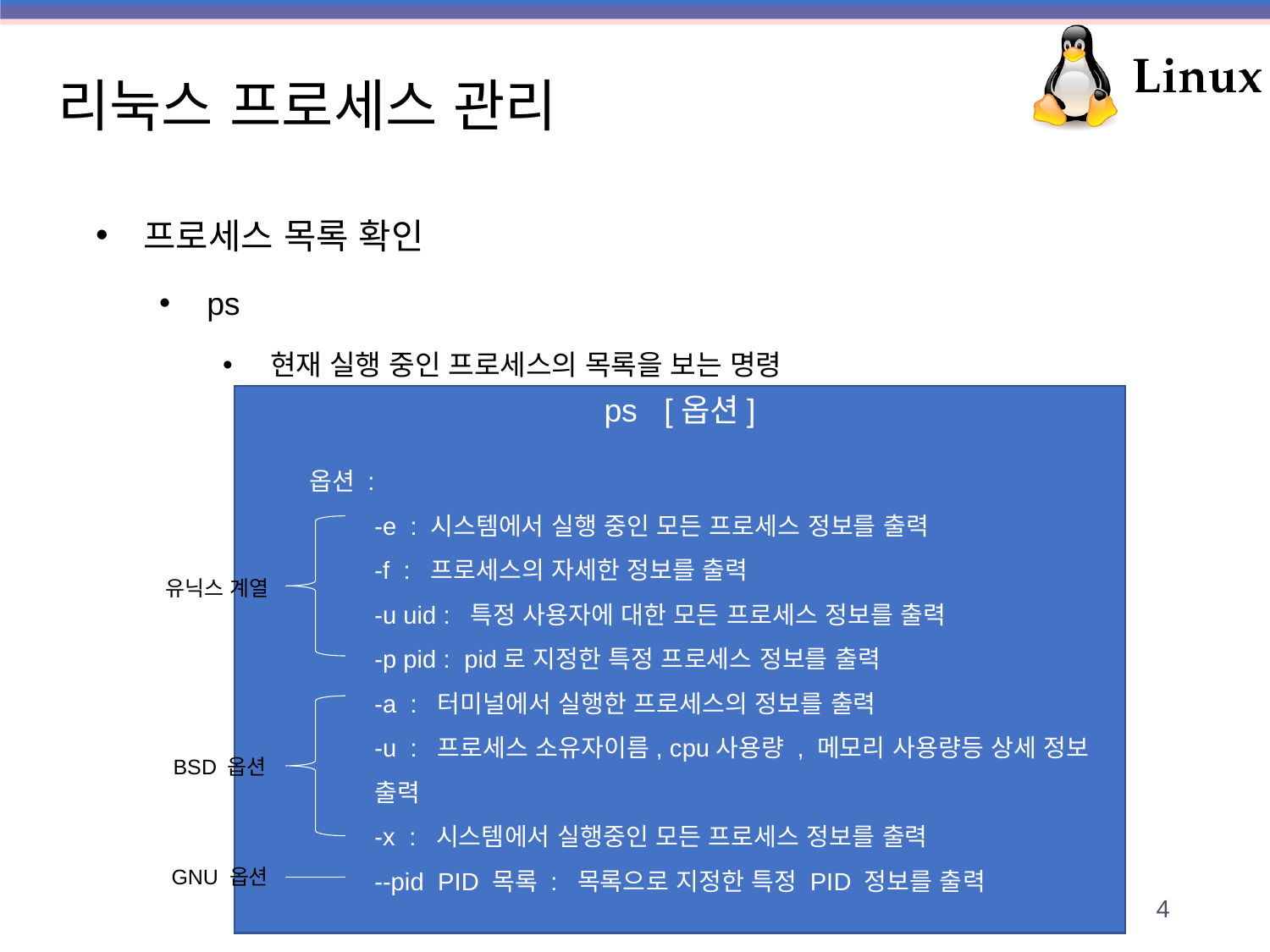

# 리눅스 프로세스 관리
프로세스 목록 확인
ps
현재 실행 중인 프로세스의 목록을 보는 명령
ps   [옵션]

        옵션 :
-e  : 시스템에서 실행 중인 모든 프로세스 정보를 출력
-f  :  프로세스의 자세한 정보를 출력
-u uid :  특정 사용자에 대한 모든 프로세스 정보를 출력
-p pid :  pid로 지정한 특정 프로세스 정보를 출력
-a  :  터미널에서 실행한 프로세스의 정보를 출력
-u  :  프로세스 소유자이름, cpu사용량 , 메모리 사용량등 상세 정보 출력
-x  :  시스템에서 실행중인 모든 프로세스 정보를 출력
--pid  PID 목록 :  목록으로 지정한 특정 PID 정보를 출력

유닉스 계열

BSD 옵션
GNU 옵션
4